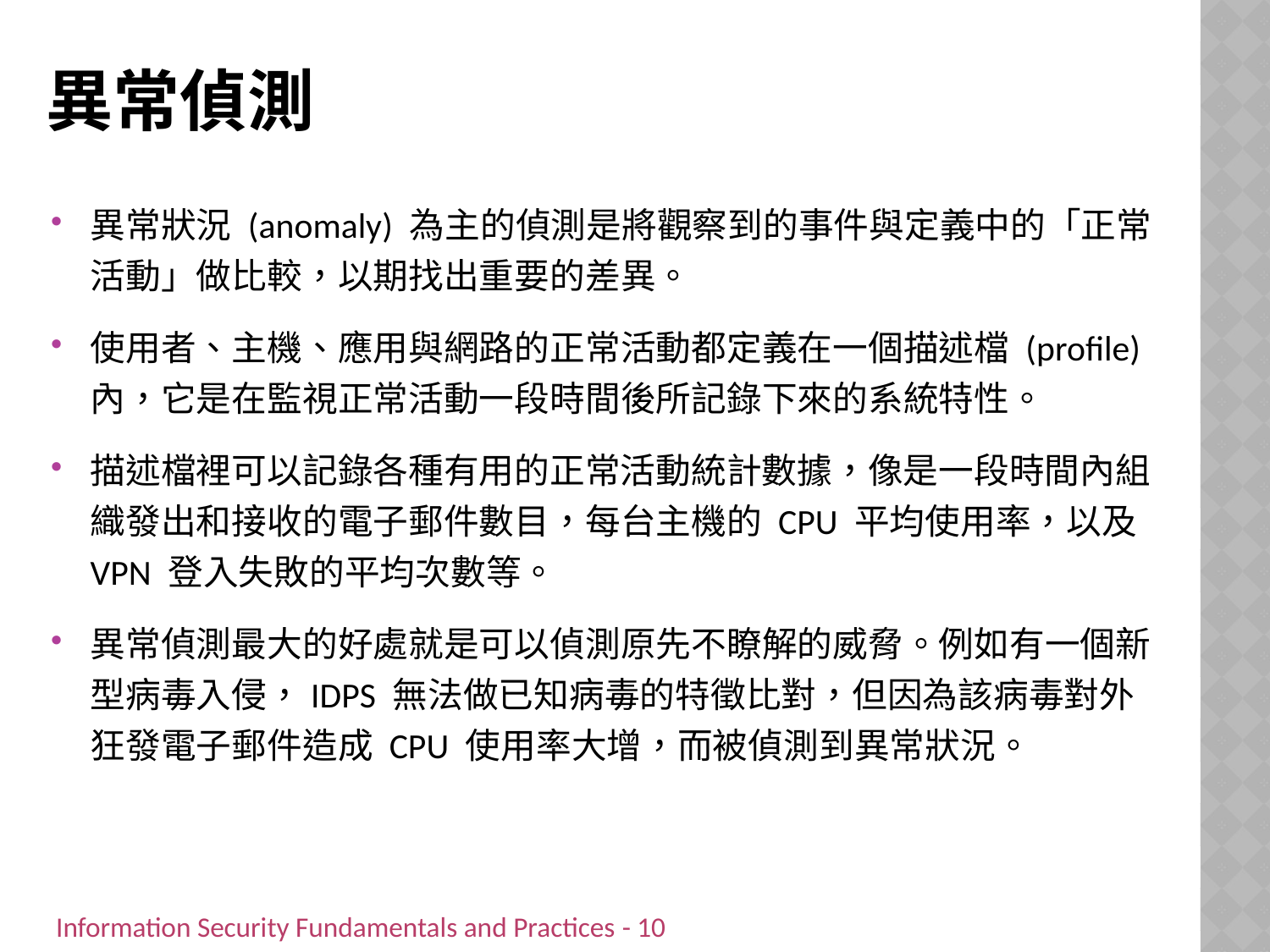

# 異常偵測
異常狀況 (anomaly) 為主的偵測是將觀察到的事件與定義中的「正常活動」做比較，以期找出重要的差異。
使用者、主機、應用與網路的正常活動都定義在一個描述檔 (profile) 內，它是在監視正常活動一段時間後所記錄下來的系統特性。
描述檔裡可以記錄各種有用的正常活動統計數據，像是一段時間內組織發出和接收的電子郵件數目，每台主機的 CPU 平均使用率，以及 VPN 登入失敗的平均次數等。
異常偵測最大的好處就是可以偵測原先不瞭解的威脅。例如有一個新型病毒入侵，IDPS 無法做已知病毒的特徵比對，但因為該病毒對外狂發電子郵件造成 CPU 使用率大增，而被偵測到異常狀況。